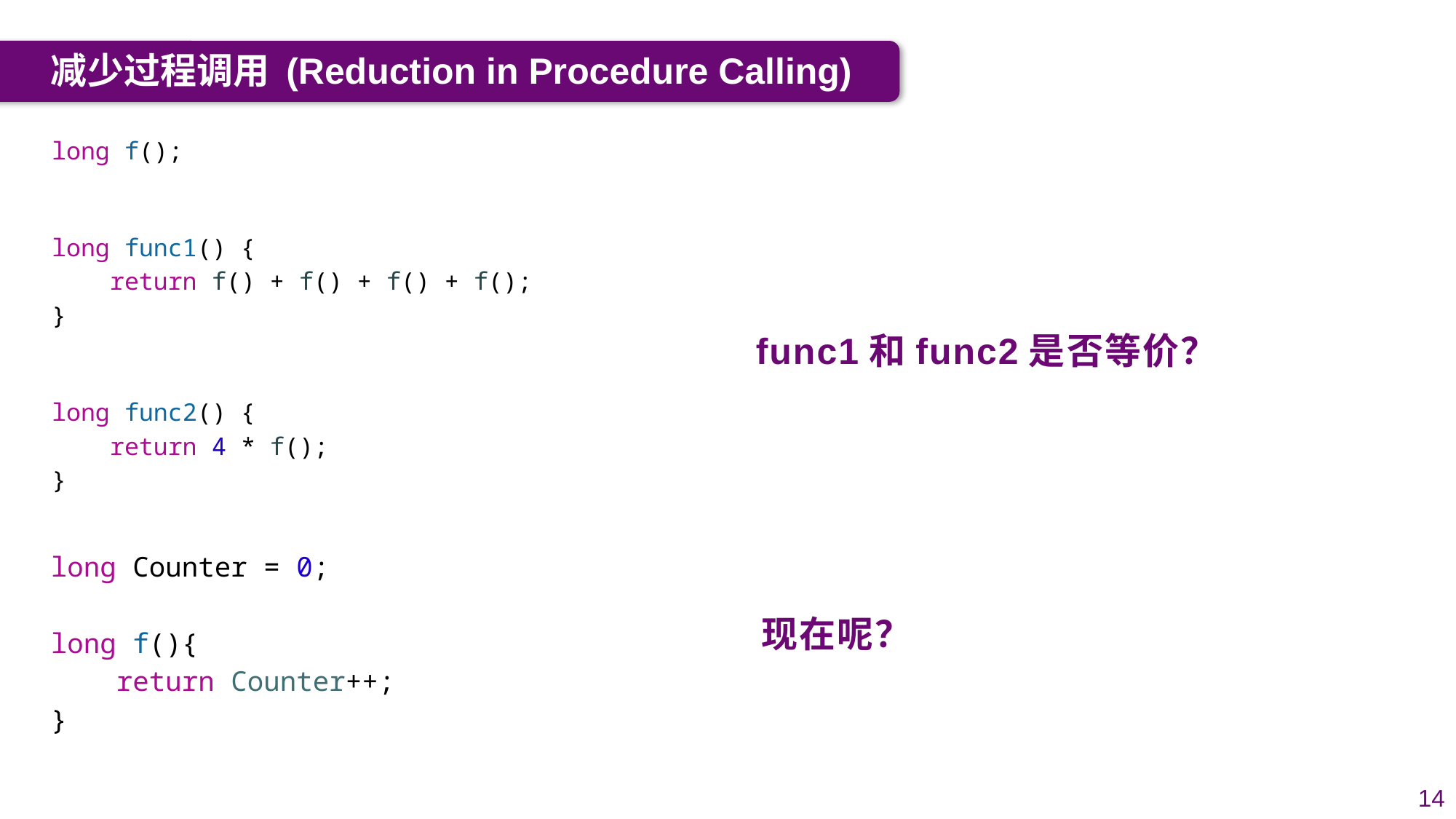

减少过程调用 (Reduction in Procedure Calling)

long f();

long func1() {
    return f() + f() + f() + f();
}

long func2() {
    return 4 * f();
}
func1和func2是否等价？
long Counter = 0;

long f(){
    return Counter++;
}
现在呢？
14